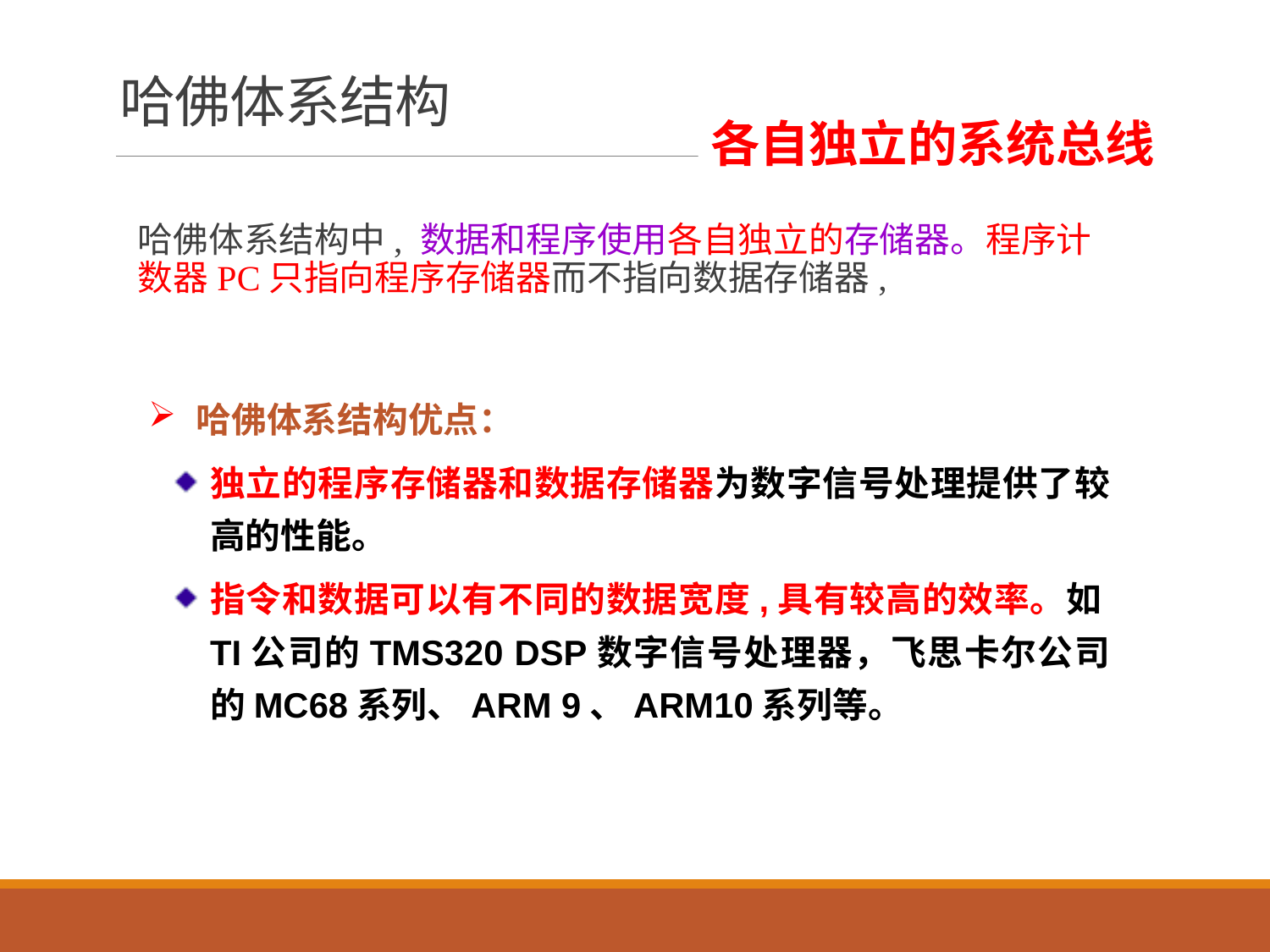

# 哈佛体系结构
各自独立的系统总线
哈佛体系结构中, 数据和程序使用各自独立的存储器。程序计数器PC只指向程序存储器而不指向数据存储器,
哈佛体系结构优点：
独立的程序存储器和数据存储器为数字信号处理提供了较高的性能。
指令和数据可以有不同的数据宽度,具有较高的效率。如TI公司的TMS320 DSP数字信号处理器，飞思卡尔公司的MC68系列、ARM 9、ARM10系列等。